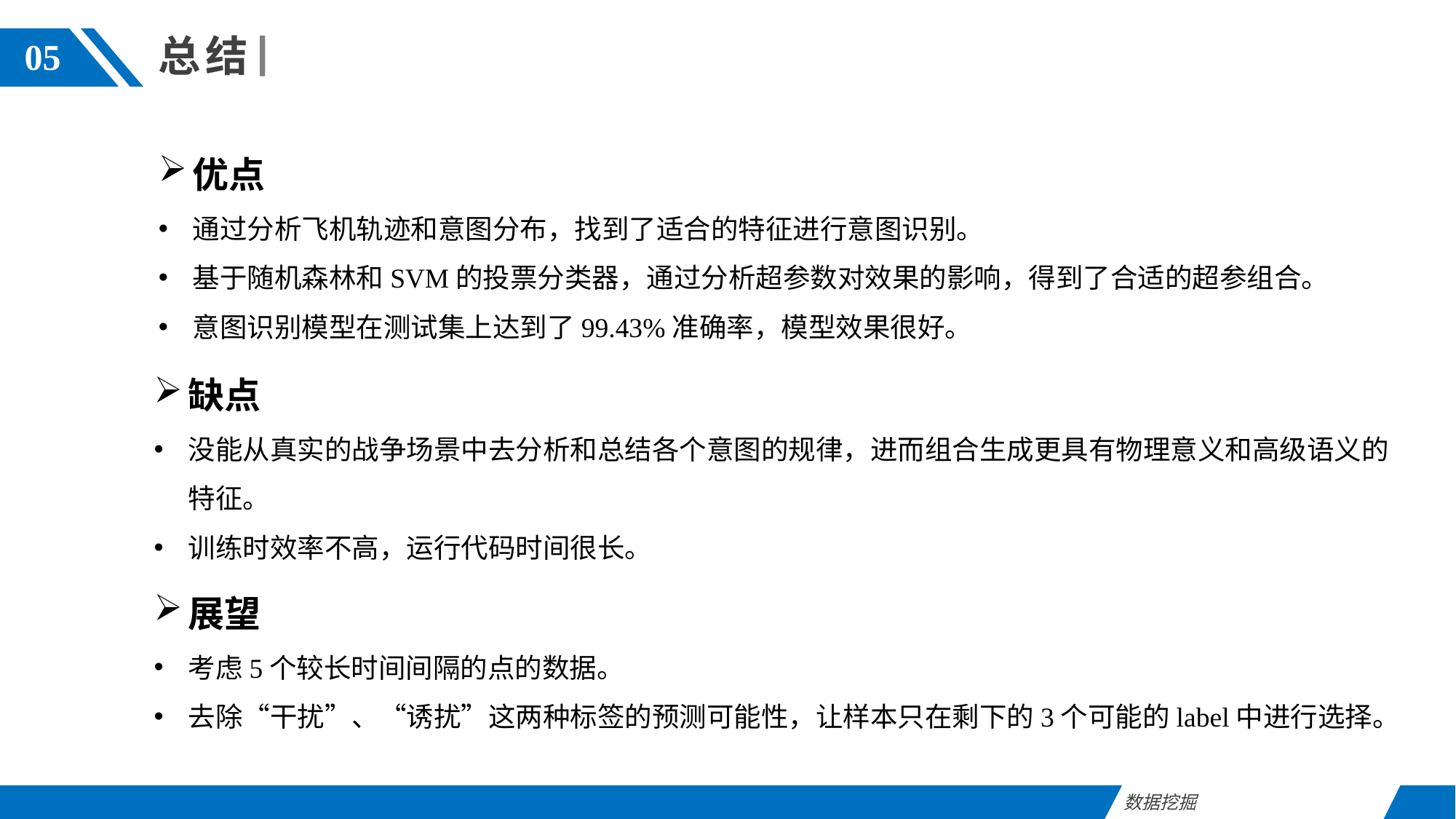

总结

05

优点
通过分析飞机轨迹和意图分布，找到了适合的特征进行意图识别。
基于随机森林和SVM的投票分类器，通过分析超参数对效果的影响，得到了合适的超参组合。
意图识别模型在测试集上达到了99.43%准确率，模型效果很好。
缺点
没能从真实的战争场景中去分析和总结各个意图的规律，进而组合生成更具有物理意义和高级语义的特征。
训练时效率不高，运行代码时间很长。
展望
考虑5个较长时间间隔的点的数据。
去除“干扰”、“诱扰”这两种标签的预测可能性，让样本只在剩下的3个可能的label中进行选择。

数据挖掘